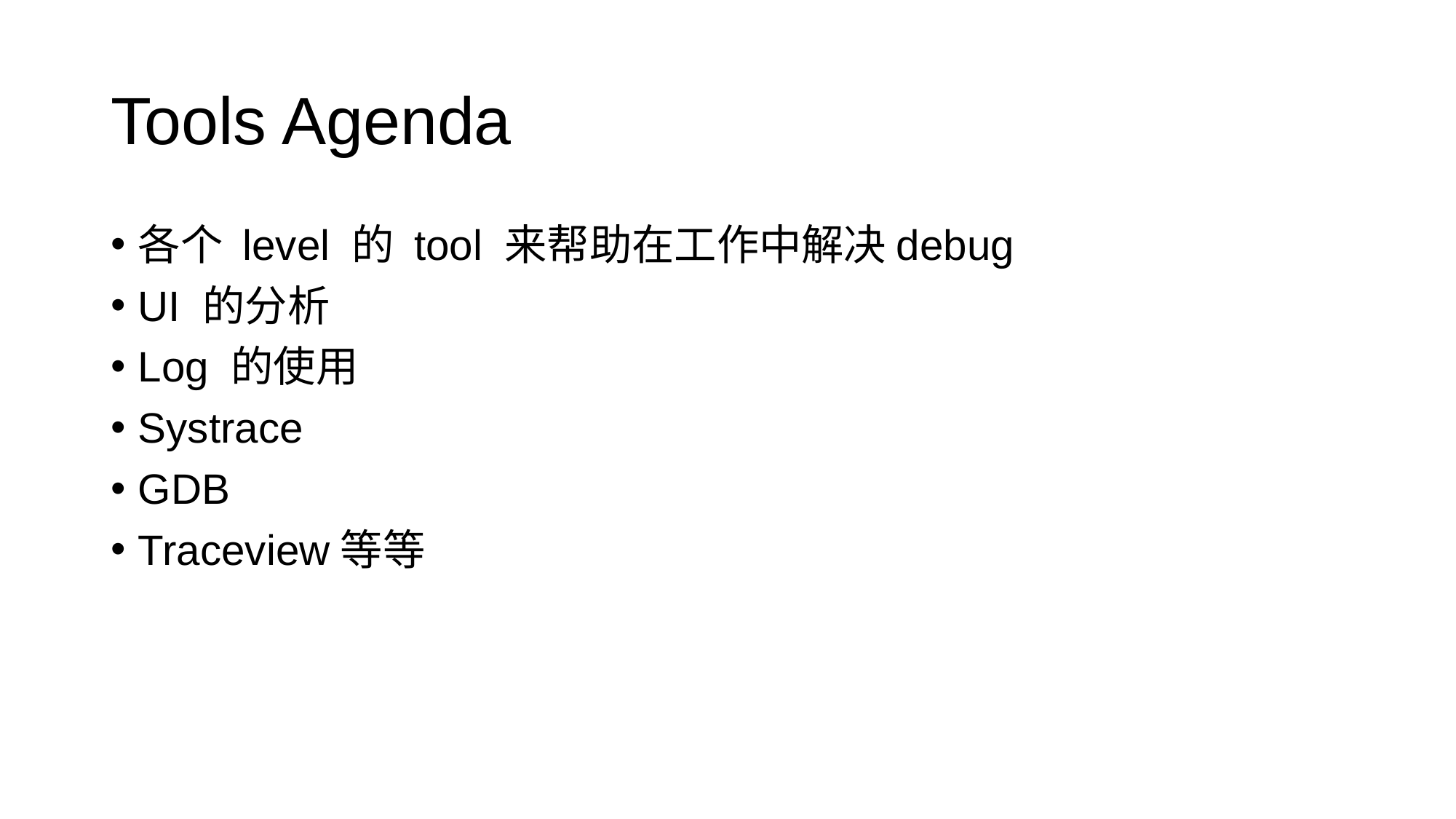

# Tools Agenda
各个 level 的 tool 来帮助在工作中解决debug
UI 的分析
Log 的使用
Systrace
GDB
Traceview等等